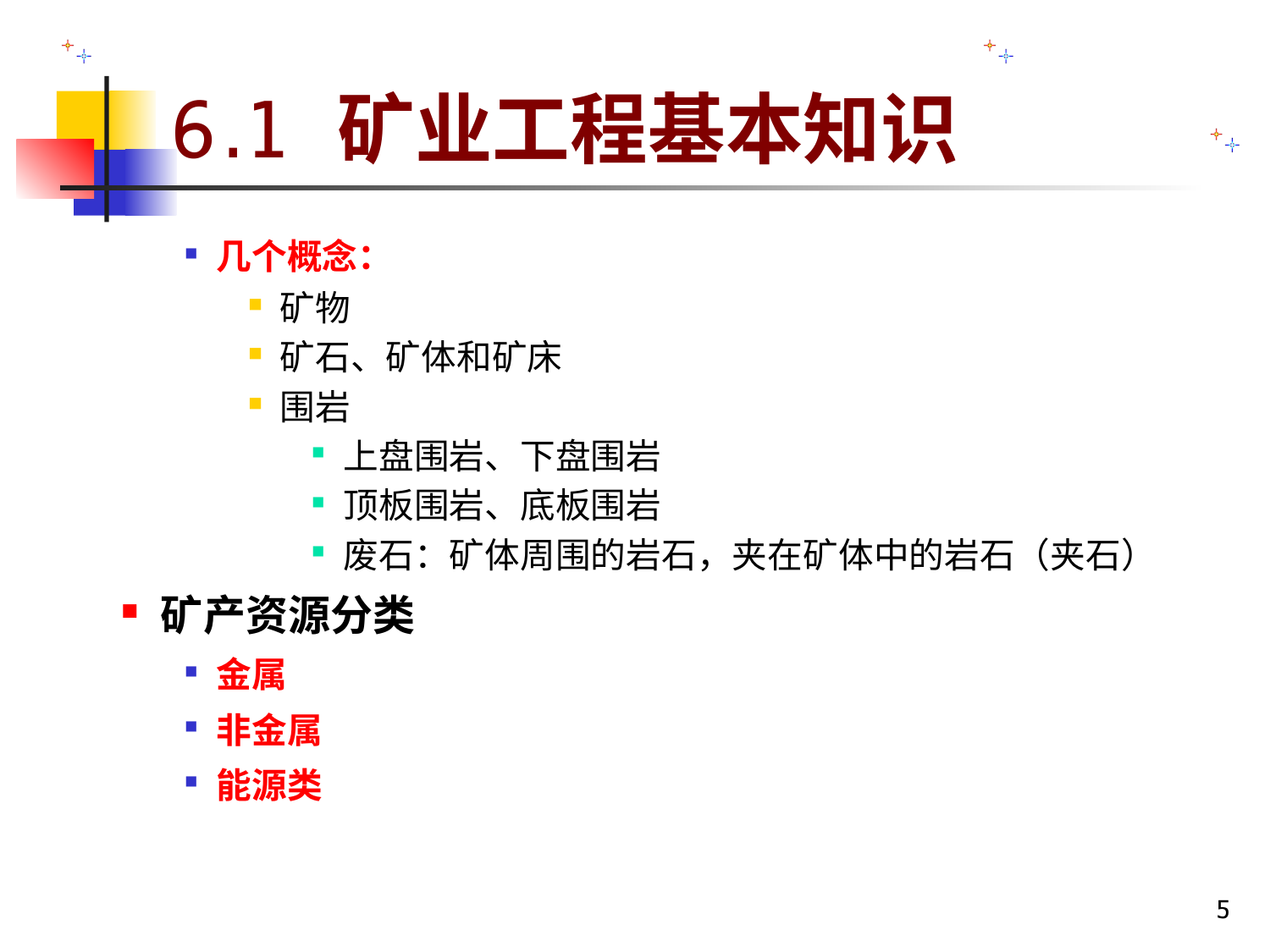

# 6.1 矿业工程基本知识
几个概念：
矿物
矿石、矿体和矿床
围岩
上盘围岩、下盘围岩
顶板围岩、底板围岩
废石：矿体周围的岩石，夹在矿体中的岩石（夹石）
矿产资源分类
金属
非金属
能源类

5